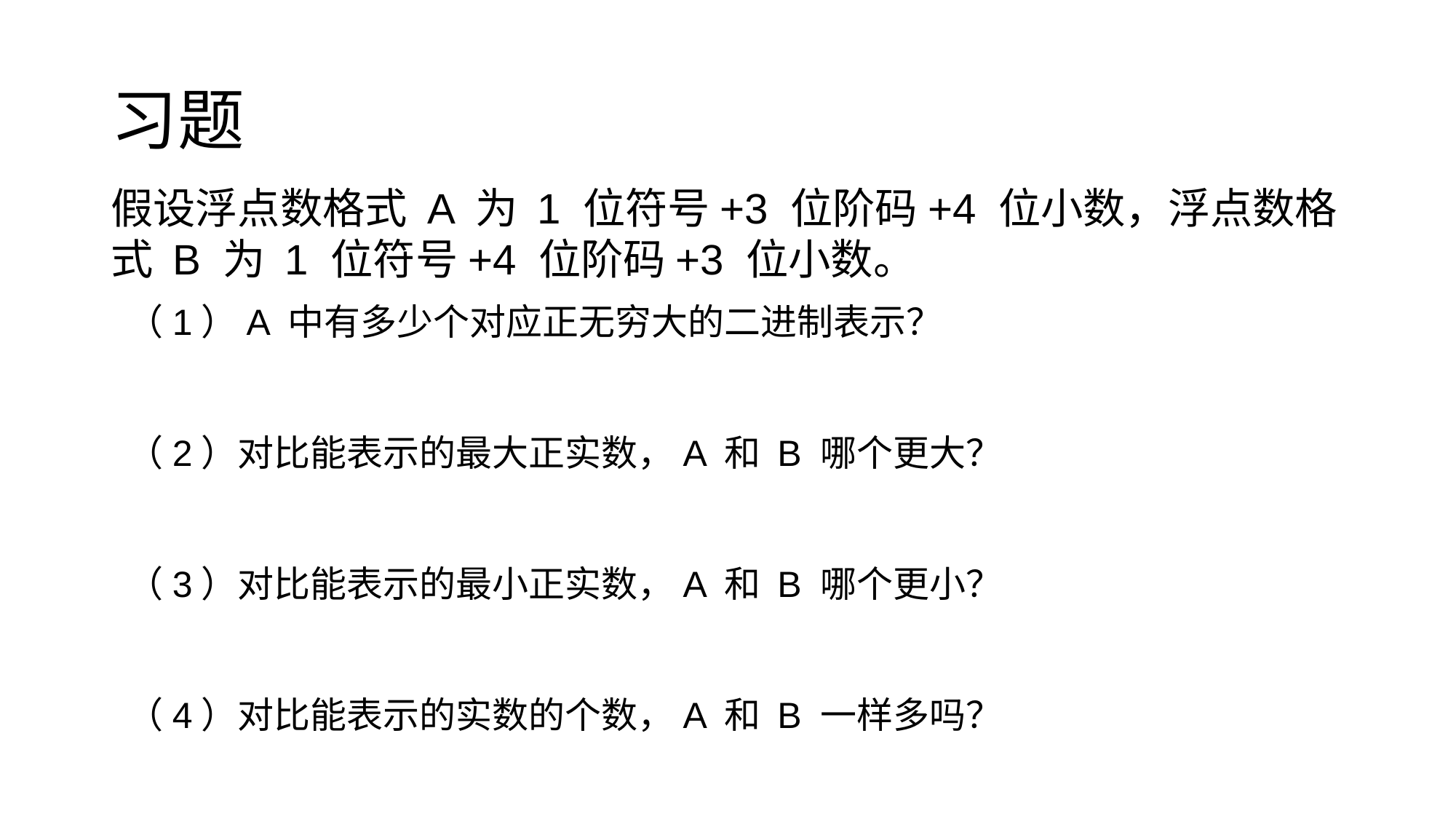

# 习题
假设浮点数格式 A 为 1 位符号+3 位阶码+4 位小数，浮点数格式 B 为 1 位符号+4 位阶码+3 位小数。
（1）A 中有多少个对应正无穷大的二进制表示？

（2）对比能表示的最大正实数，A 和 B 哪个更大？

（3）对比能表示的最小正实数，A 和 B 哪个更小？

（4）对比能表示的实数的个数，A 和 B 一样多吗？